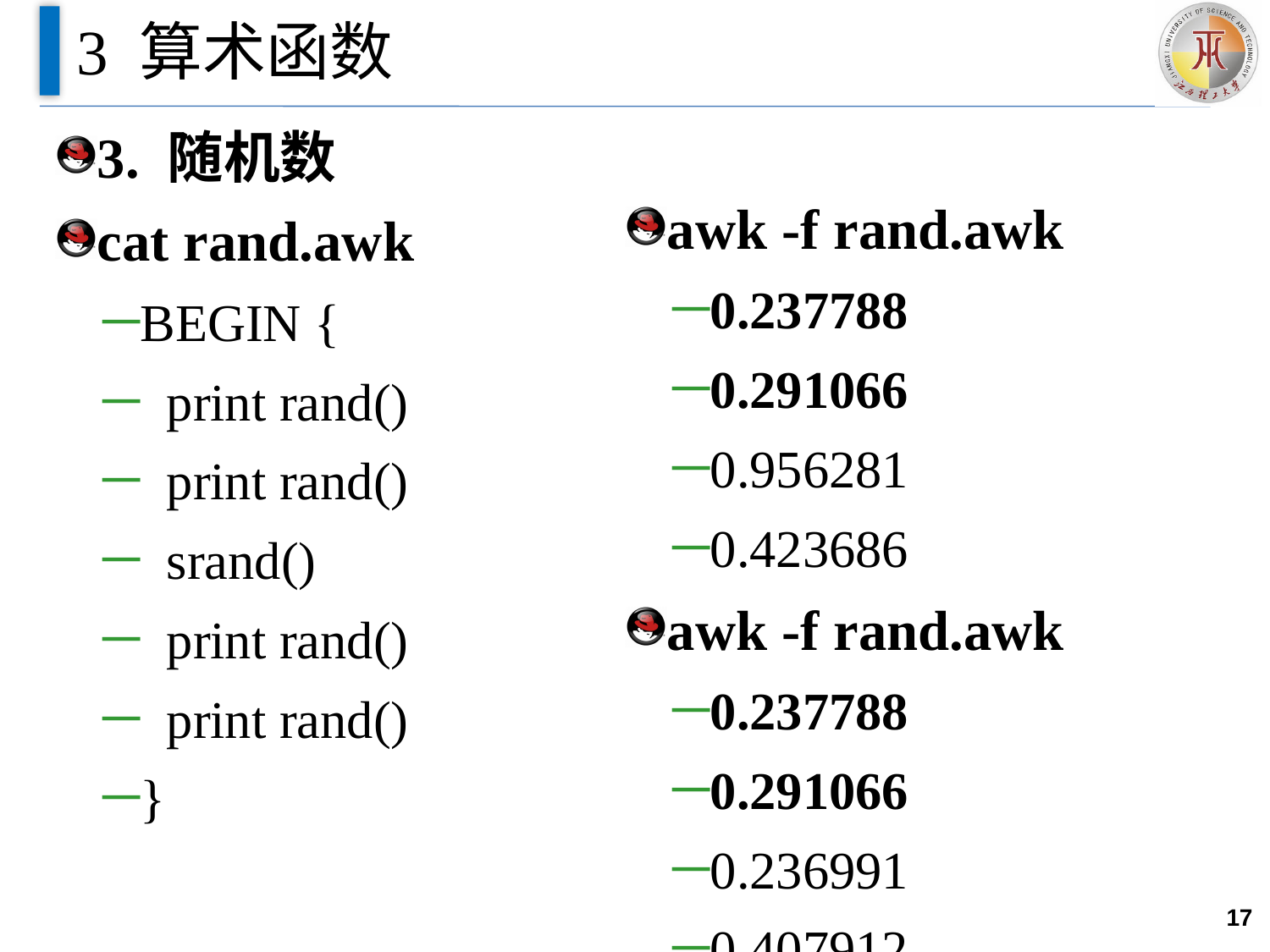

# 3 算术函数
3. 随机数
cat rand.awk
BEGIN {
  print rand()
  print rand()
  srand()
  print rand()
  print rand()
}

awk -f rand.awk
0.237788
0.291066
0.956281
0.423686
awk -f rand.awk
0.237788
0.291066
0.236991
0.407912
17